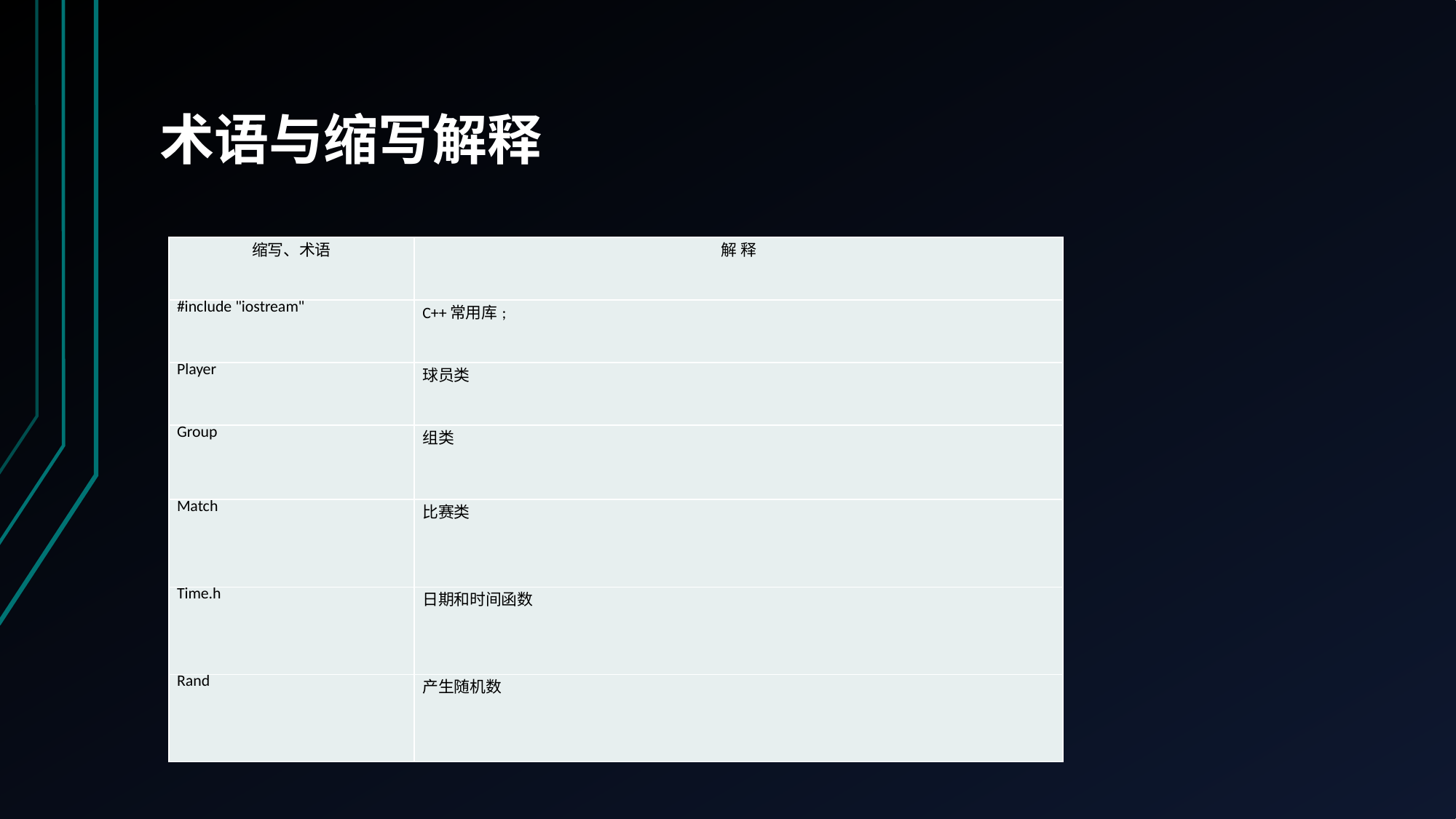

# 术语与缩写解释

| 缩写、术语 | 解 释 |
| --- | --- |
| #include "iostream" | C++常用库; |
| Player | 球员类 |
| Group | 组类 |
| Match | 比赛类 |
| Time.h | 日期和时间函数 |
| Rand | 产生随机数 |